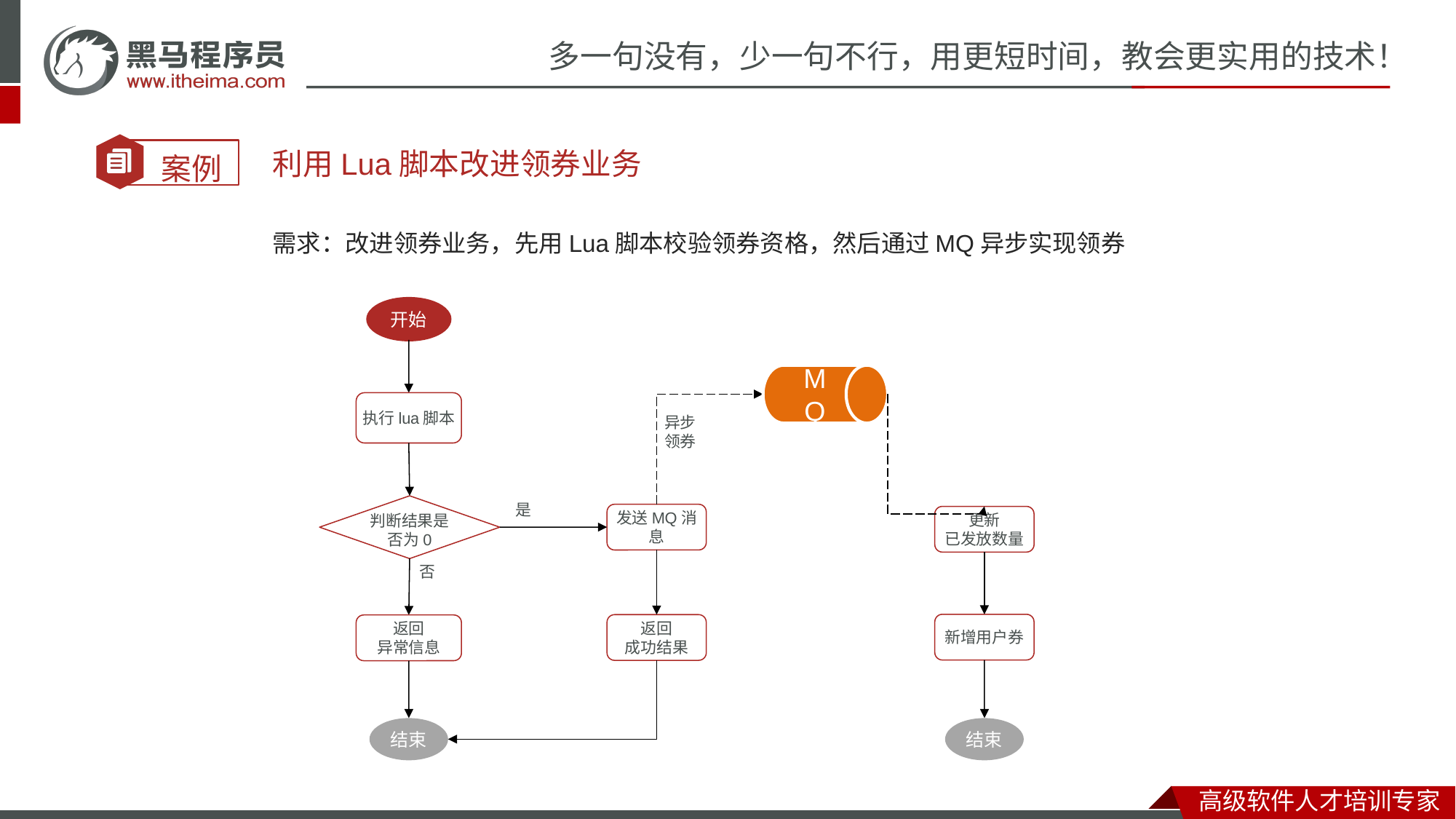

利用Lua脚本改进领券业务
需求：改进领券业务，先用Lua脚本校验领券资格，然后通过MQ异步实现领券
开始
MQ
执行lua脚本
异步领券
是
判断结果是否为0
发送MQ消息
更新
已发放数量
否
新增用户券
返回
成功结果
返回
异常信息
结束
结束